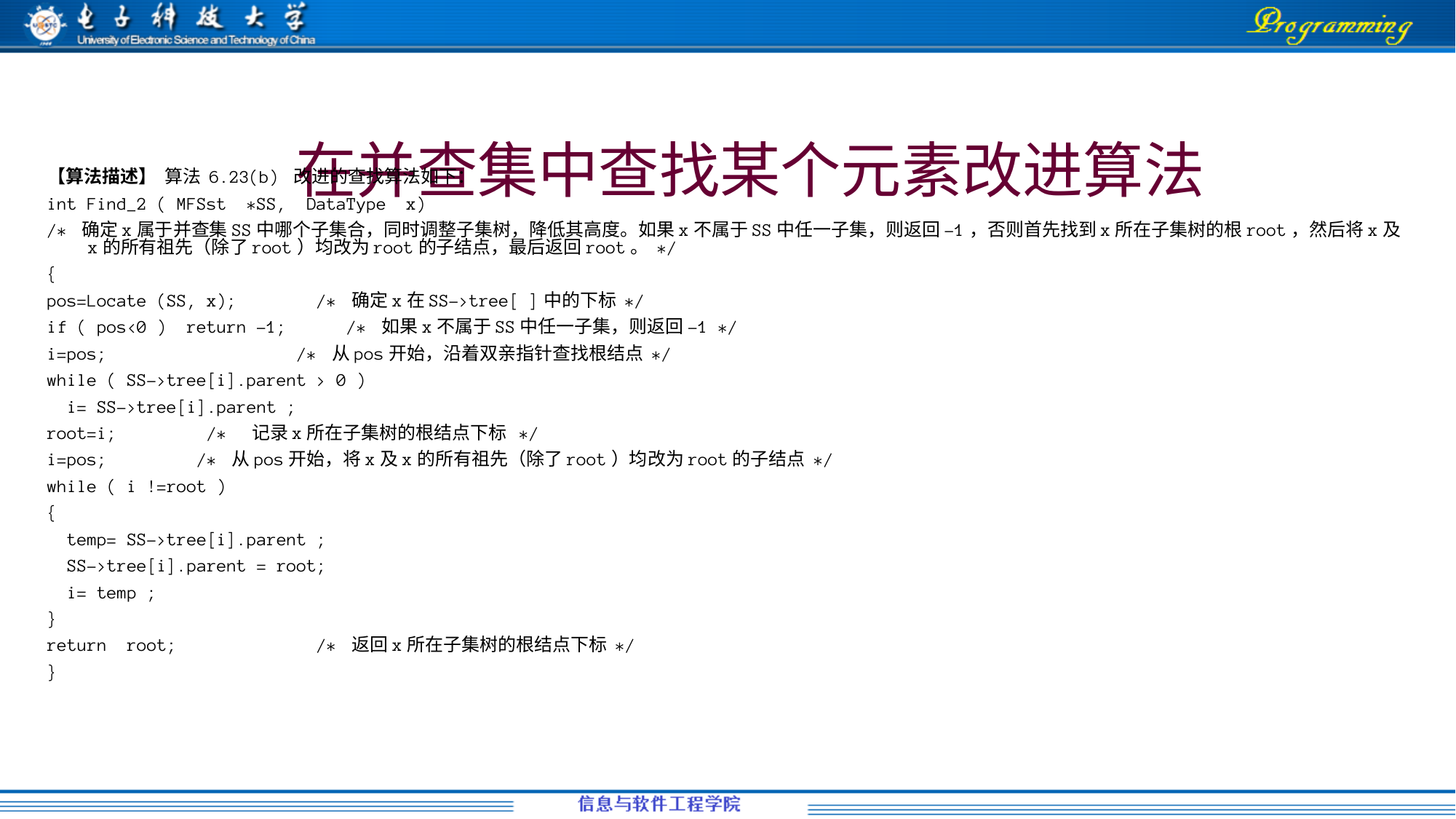

# 在并查集中查找某个元素改进算法
【算法描述】  算法 6.23(b) 改进的查找算法如下：
int Find_2 ( MFSst  *SS,  DataType  x)
/* 确定x属于并查集SS中哪个子集合，同时调整子集树，降低其高度。如果x不属于SS中任一子集，则返回-1，否则首先找到x所在子集树的根root，然后将x及x的所有祖先（除了root）均改为root的子结点，最后返回root。 */
{
pos=Locate (SS, x);        /* 确定x在SS->tree[ ]中的下标 */
if ( pos<0 )  return -1;      /* 如果x不属于SS中任一子集，则返回-1 */
i=pos;                   /* 从pos开始，沿着双亲指针查找根结点 */
while ( SS->tree[i].parent > 0 )
  i= SS->tree[i].parent ;
root=i;         /*  记录x所在子集树的根结点下标  */
i=pos;         /* 从pos开始，将x及x的所有祖先（除了root）均改为root的子结点 */
while ( i !=root )
{
  temp= SS->tree[i].parent ;
  SS->tree[i].parent = root;
  i= temp ;
}
return  root;              /* 返回x所在子集树的根结点下标 */
}